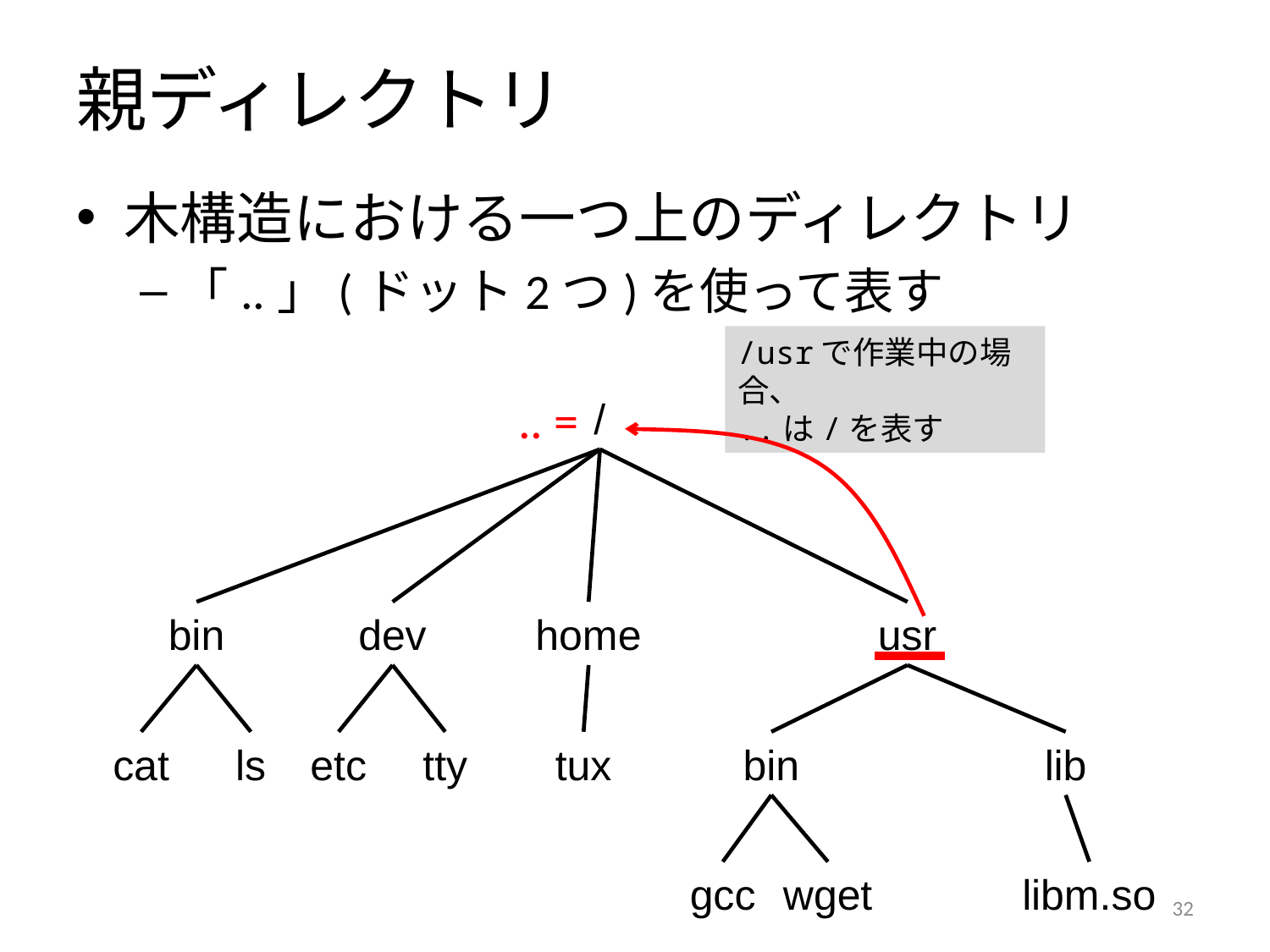

# 親ディレクトリ
木構造における一つ上のディレクトリ
「..」(ドット2つ)を使って表す
/usrで作業中の場合、
..は/を表す
.. =
/
bin
dev
home
usr
cat
ls
etc
tty
tux
bin
lib
gcc
wget
libm.so

32